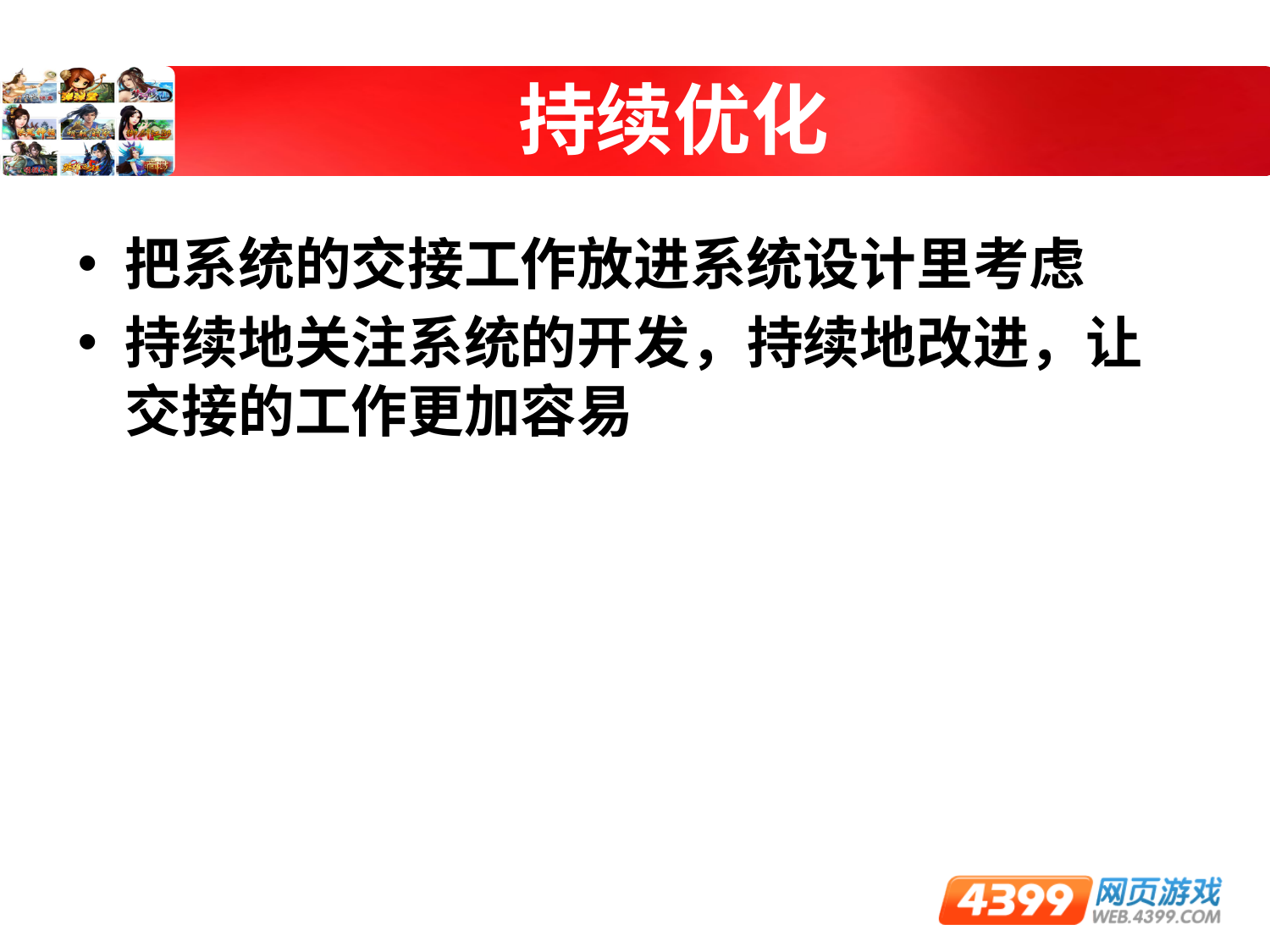

# 持续优化
把系统的交接工作放进系统设计里考虑
持续地关注系统的开发，持续地改进，让交接的工作更加容易